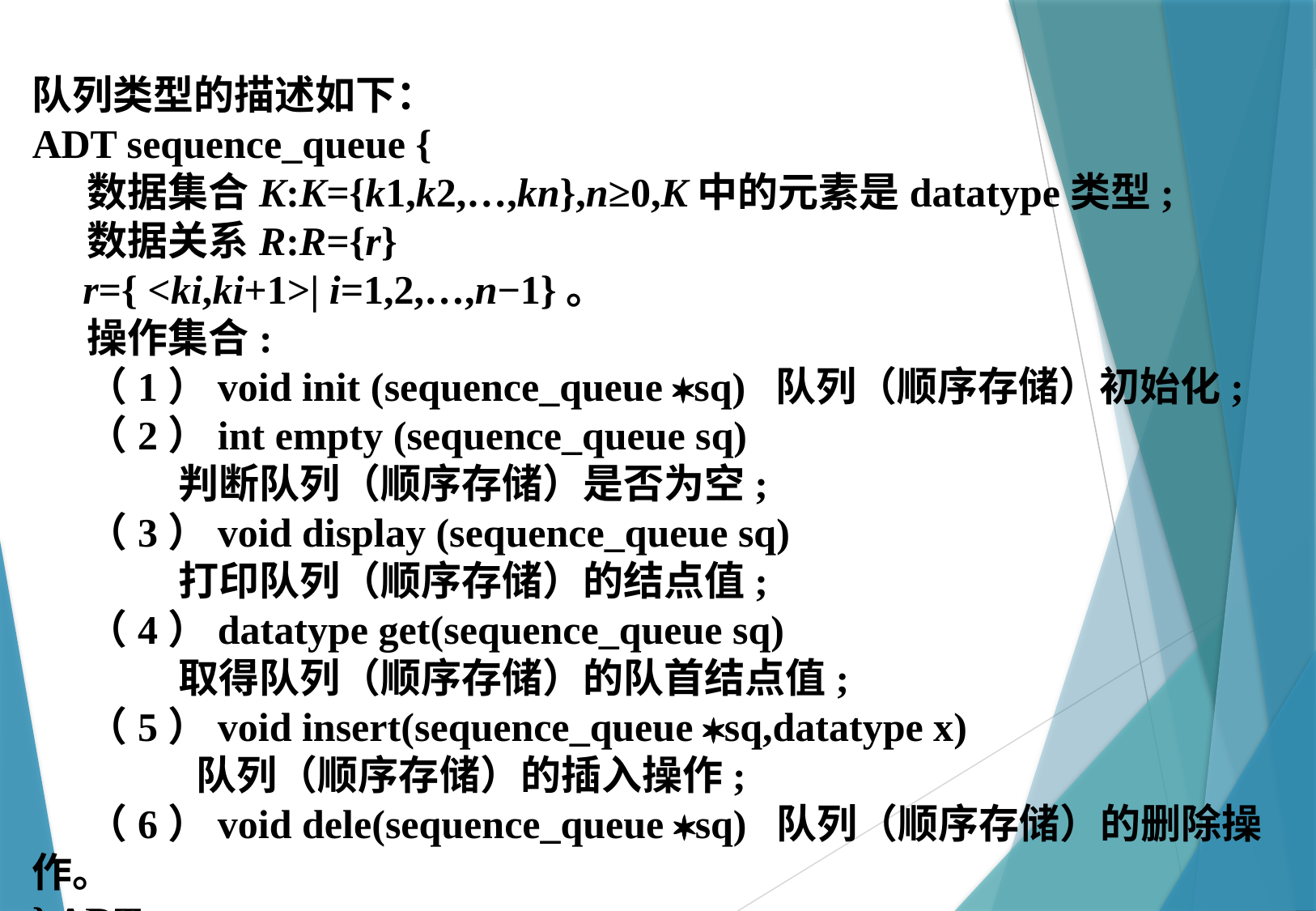

队列类型的描述如下：
ADT sequence_queue {
     数据集合K:K={k1,k2,…,kn},n≥0,K中的元素是datatype类型;
     数据关系R:R={r}
     r={ <ki,ki+1>| i=1,2,…,n−1}。
     操作集合:
     （1）void init (sequence_queue ∗sq)  队列（顺序存储）初始化;
     （2）int empty (sequence_queue sq)
               判断队列（顺序存储）是否为空;
     （3）void display (sequence_queue sq)
               打印队列（顺序存储）的结点值;
     （4）datatype get(sequence_queue sq)
               取得队列（顺序存储）的队首结点值;
     （5）void insert(sequence_queue ∗sq,datatype x)
                 队列（顺序存储）的插入操作;
     （6）void dele(sequence_queue ∗sq)  队列（顺序存储）的删除操作。
} ADT sequence_queue;